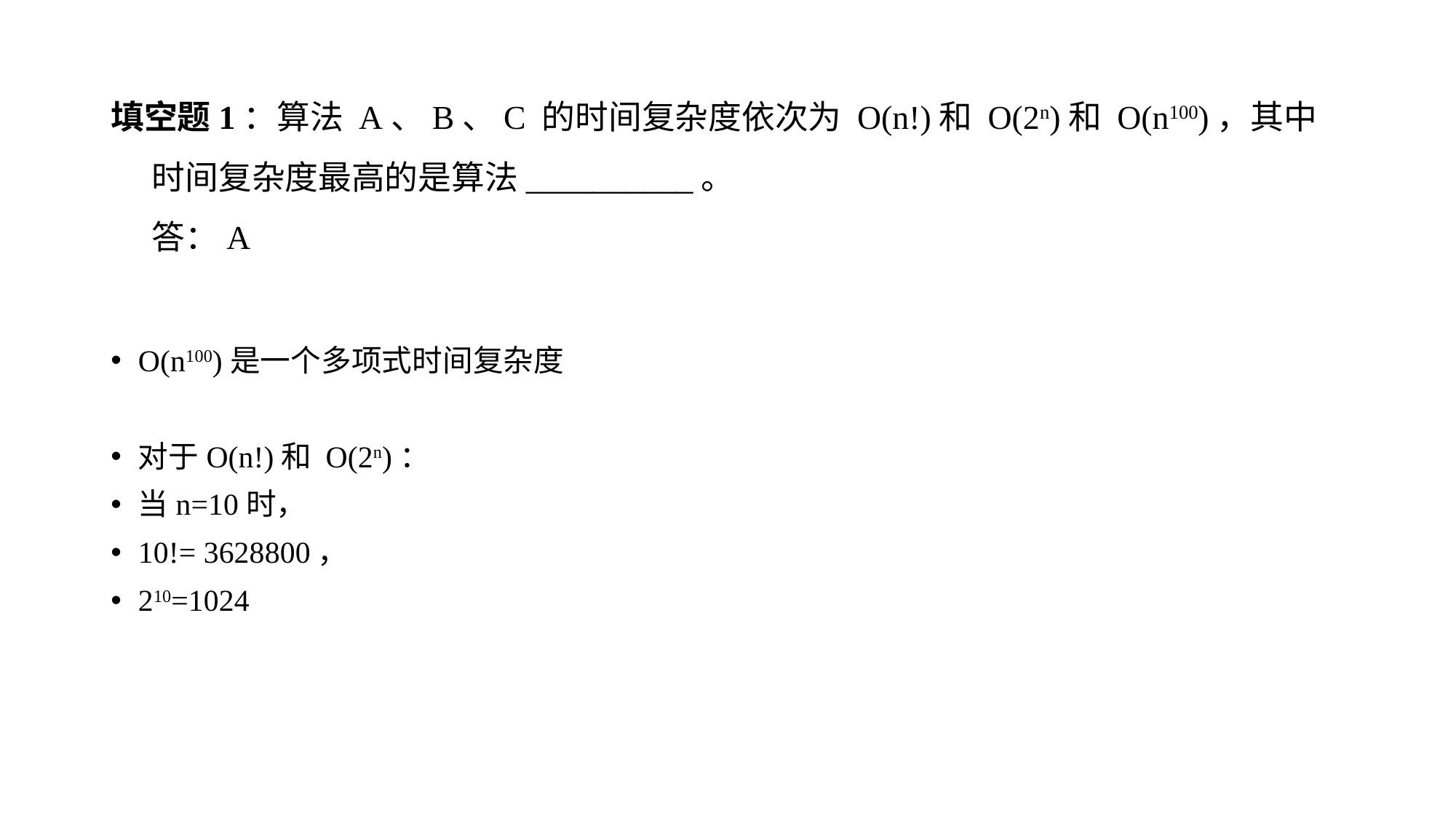

# 填空题1：算法 A、B、C 的时间复杂度依次为 O(n!)和 O(2n)和 O(n100)，其中时间复杂度最高的是算法__________。 答：A

O(n100)是一个多项式时间复杂度

对于O(n!)和 O(2n)：
当n=10时，
10!= 3628800，
210=1024